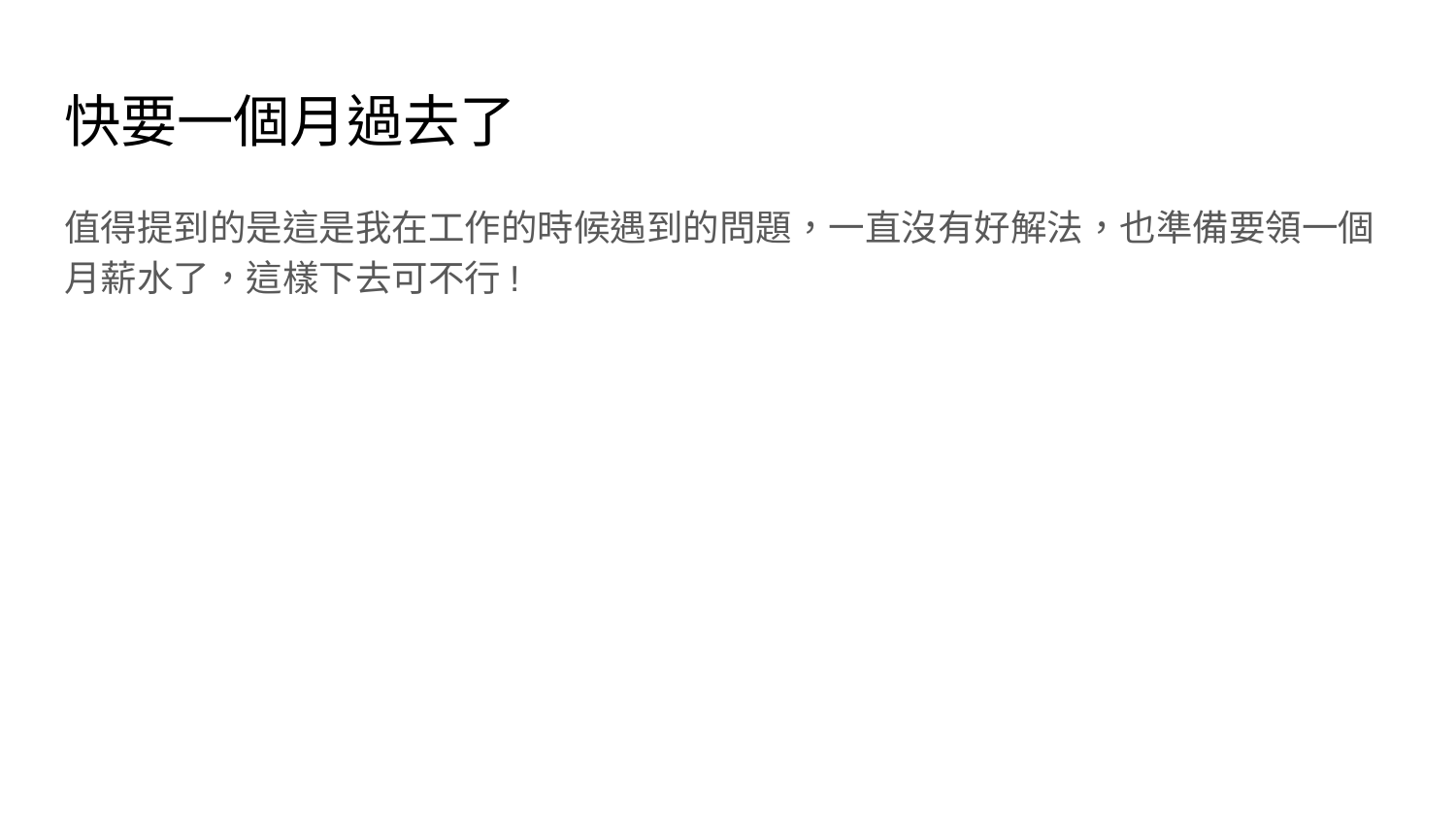

# 快要一個月過去了
值得提到的是這是我在工作的時候遇到的問題，一直沒有好解法，也準備要領一個月薪水了，這樣下去可不行!